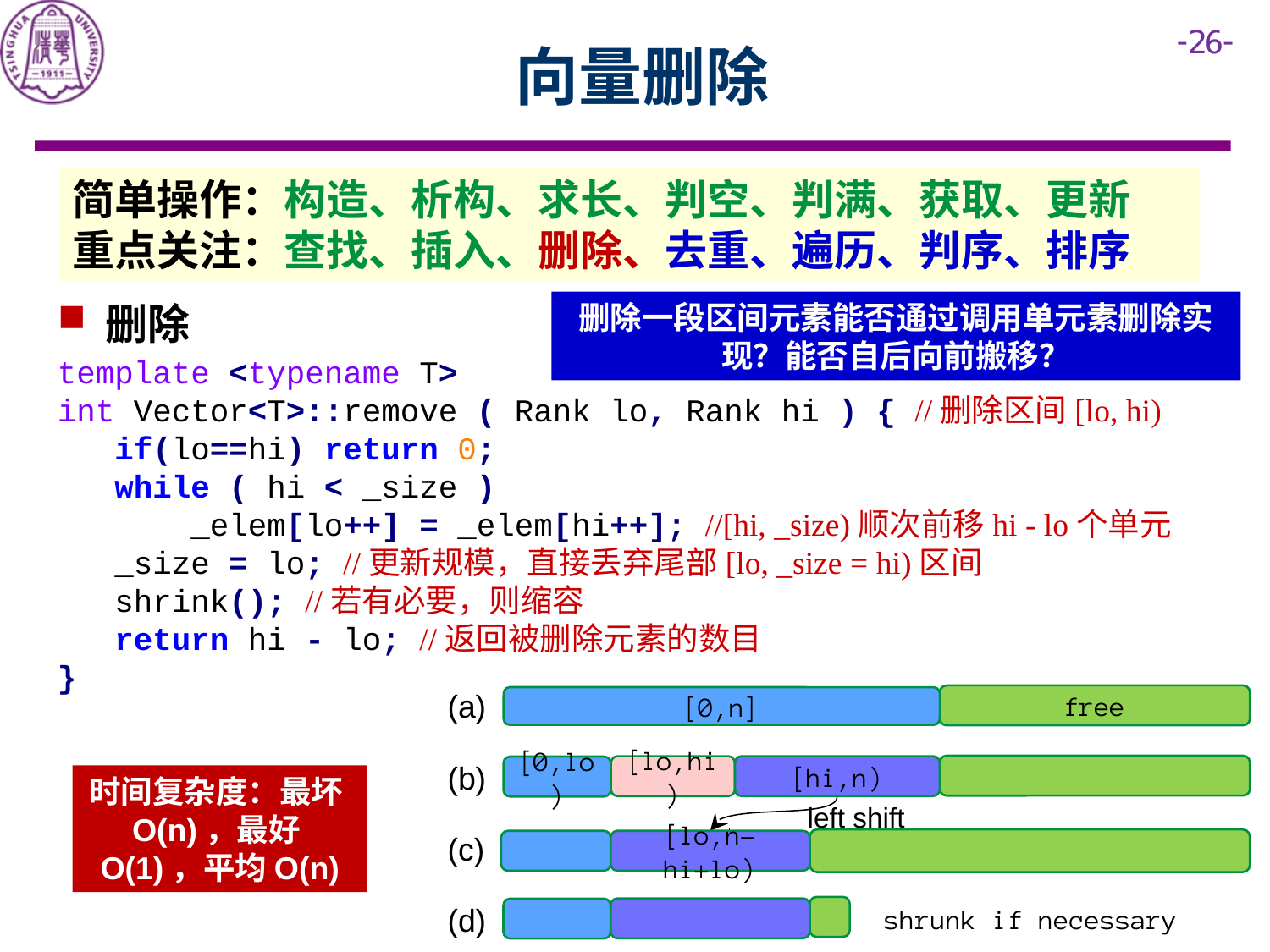

# 向量删除
简单操作：构造、析构、求长、判空、判满、获取、更新
重点关注：查找、插入、删除、去重、遍历、判序、排序
删除
删除一段区间元素能否通过调用单元素删除实现？能否自后向前搬移？
template <typename T>
int Vector<T>::remove ( Rank lo, Rank hi ) { //删除区间[lo, hi)
   if(lo==hi) return 0;
   while ( hi < _size )
       _elem[lo++] = _elem[hi++]; //[hi, _size)顺次前移hi - lo个单元
   _size = lo; //更新规模，直接丢弃尾部[lo, _size = hi)区间
   shrink(); //若有必要，则缩容
   return hi - lo; //返回被删除元素的数目
}
(a)
free
[0,n]
(b)

[lo,hi)
[hi,n)
[0,lo)
时间复杂度：最坏O(n)，最好O(1)，平均O(n)
left shift
(c)

[lo,n-hi+lo)
(d)
shrunk if necessary